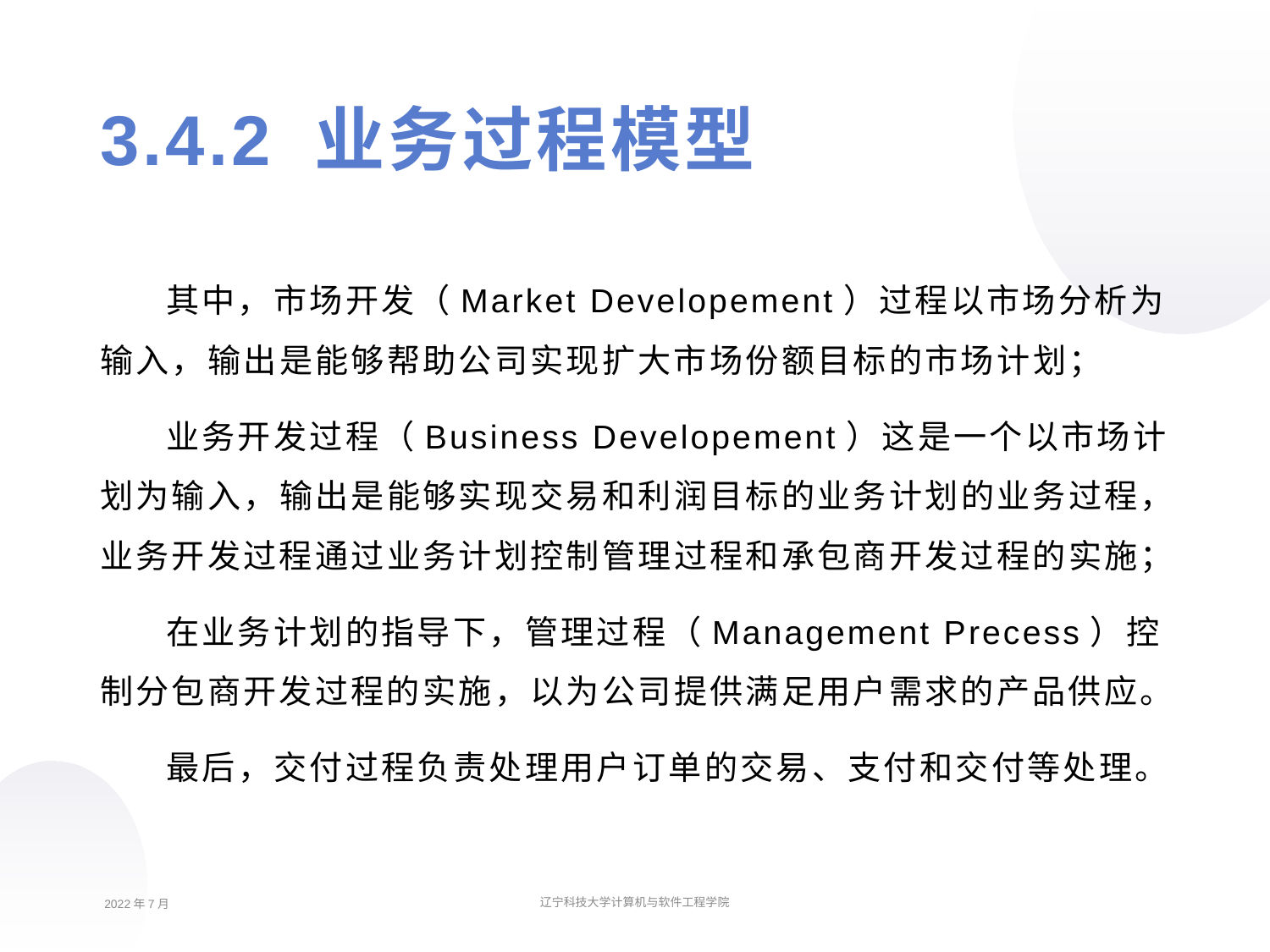

3.4.2 业务过程模型
其中，市场开发（Market Developement）过程以市场分析为输入，输出是能够帮助公司实现扩大市场份额目标的市场计划；
业务开发过程（Business Developement）这是一个以市场计划为输入，输出是能够实现交易和利润目标的业务计划的业务过程，业务开发过程通过业务计划控制管理过程和承包商开发过程的实施；
在业务计划的指导下，管理过程（Management Precess）控制分包商开发过程的实施，以为公司提供满足用户需求的产品供应。
最后，交付过程负责处理用户订单的交易、支付和交付等处理。

2022年7月
辽宁科技大学计算机与软件工程学院
110